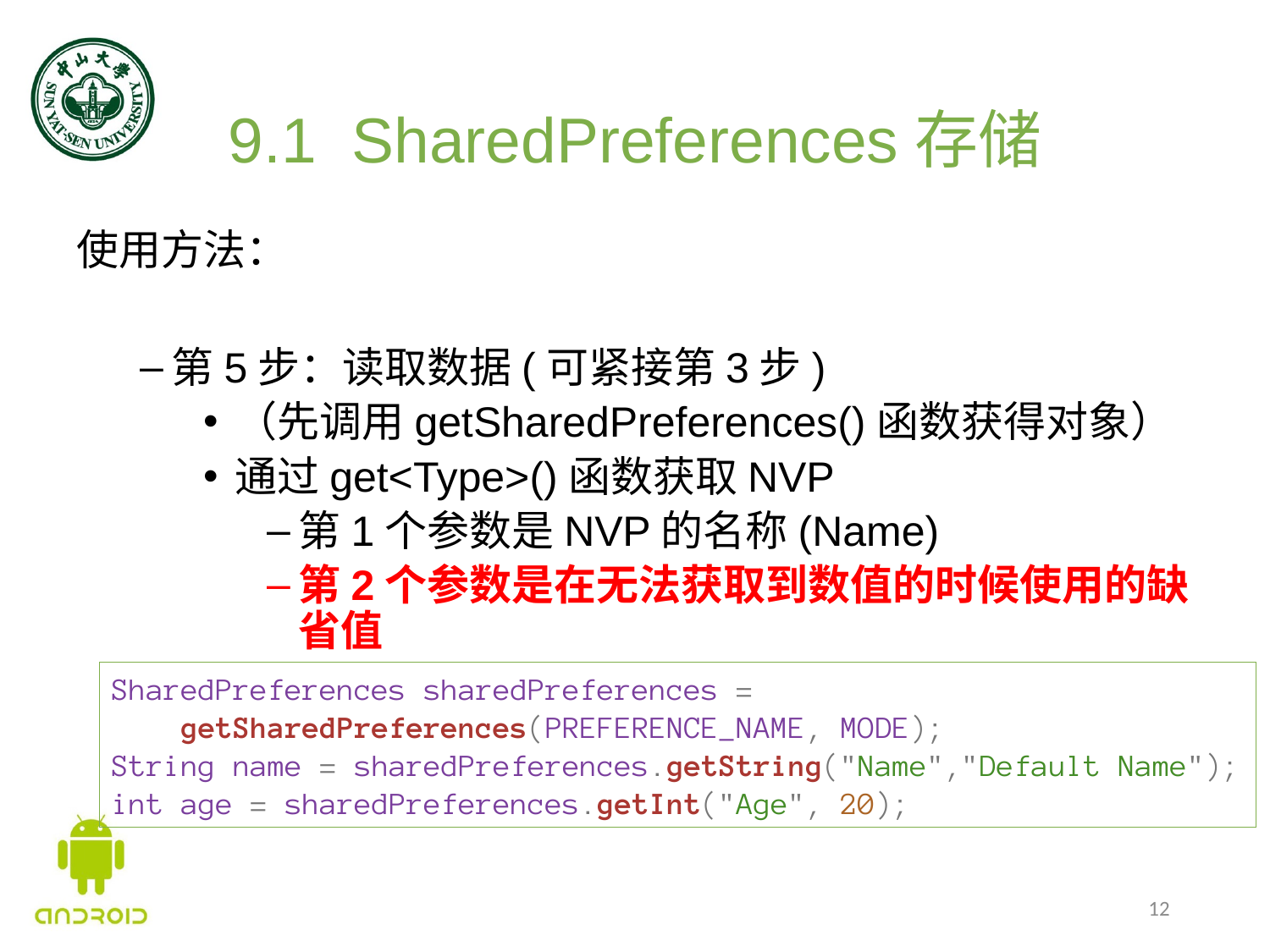

# 9.1  SharedPreferences存储
使用方法：

第5步：读取数据(可紧接第3步)
（先调用getSharedPreferences()函数获得对象）
通过get<Type>()函数获取NVP
第1个参数是NVP的名称(Name)
第2个参数是在无法获取到数值的时候使用的缺省值
SharedPreferences sharedPreferences =
    getSharedPreferences(PREFERENCE_NAME, MODE);
String name = sharedPreferences.getString("Name","Default Name");
int age = sharedPreferences.getInt("Age", 20);
12